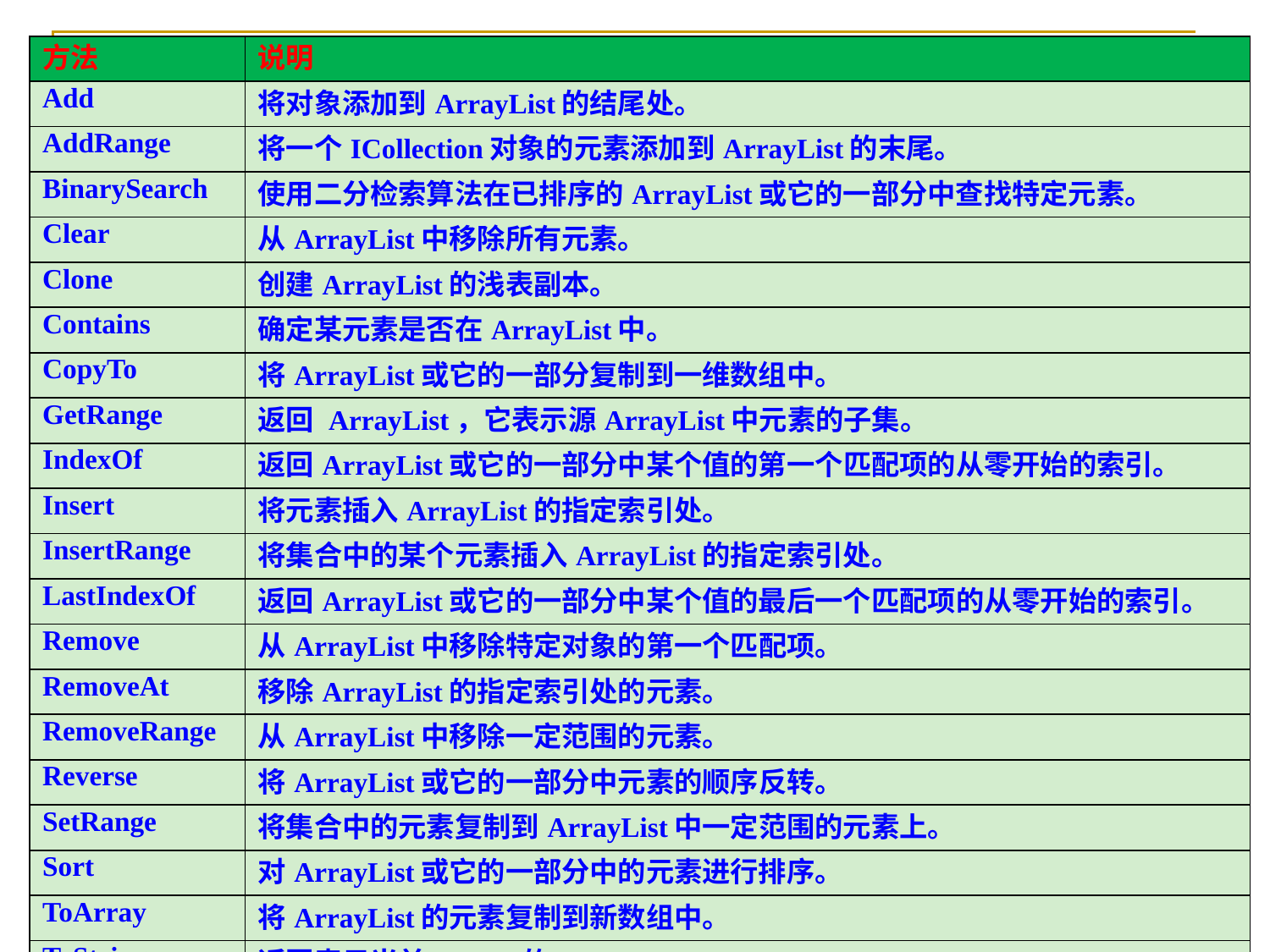

| 方法 | 说明 |
| --- | --- |
| Add | 将对象添加到ArrayList的结尾处。 |
| AddRange | 将一个ICollection对象的元素添加到ArrayList的末尾。 |
| BinarySearch | 使用二分检索算法在已排序的ArrayList或它的一部分中查找特定元素。 |
| Clear | 从ArrayList中移除所有元素。 |
| Clone | 创建ArrayList的浅表副本。 |
| Contains | 确定某元素是否在ArrayList中。 |
| CopyTo | 将ArrayList或它的一部分复制到一维数组中。 |
| GetRange | 返回 ArrayList，它表示源ArrayList中元素的子集。 |
| IndexOf | 返回ArrayList或它的一部分中某个值的第一个匹配项的从零开始的索引。 |
| Insert | 将元素插入ArrayList的指定索引处。 |
| InsertRange | 将集合中的某个元素插入ArrayList的指定索引处。 |
| LastIndexOf | 返回ArrayList或它的一部分中某个值的最后一个匹配项的从零开始的索引。 |
| Remove | 从ArrayList中移除特定对象的第一个匹配项。 |
| RemoveAt | 移除ArrayList的指定索引处的元素。 |
| RemoveRange | 从ArrayList中移除一定范围的元素。 |
| Reverse | 将ArrayList或它的一部分中元素的顺序反转。 |
| SetRange | 将集合中的元素复制到ArrayList中一定范围的元素上。 |
| Sort | 对ArrayList或它的一部分中的元素进行排序。 |
| ToArray | 将ArrayList的元素复制到新数组中。 |
| ToString | 返回表示当前Object的String。 |
| TrimToSize | 将容量设置为ArrayList中元素的实际数目。 |